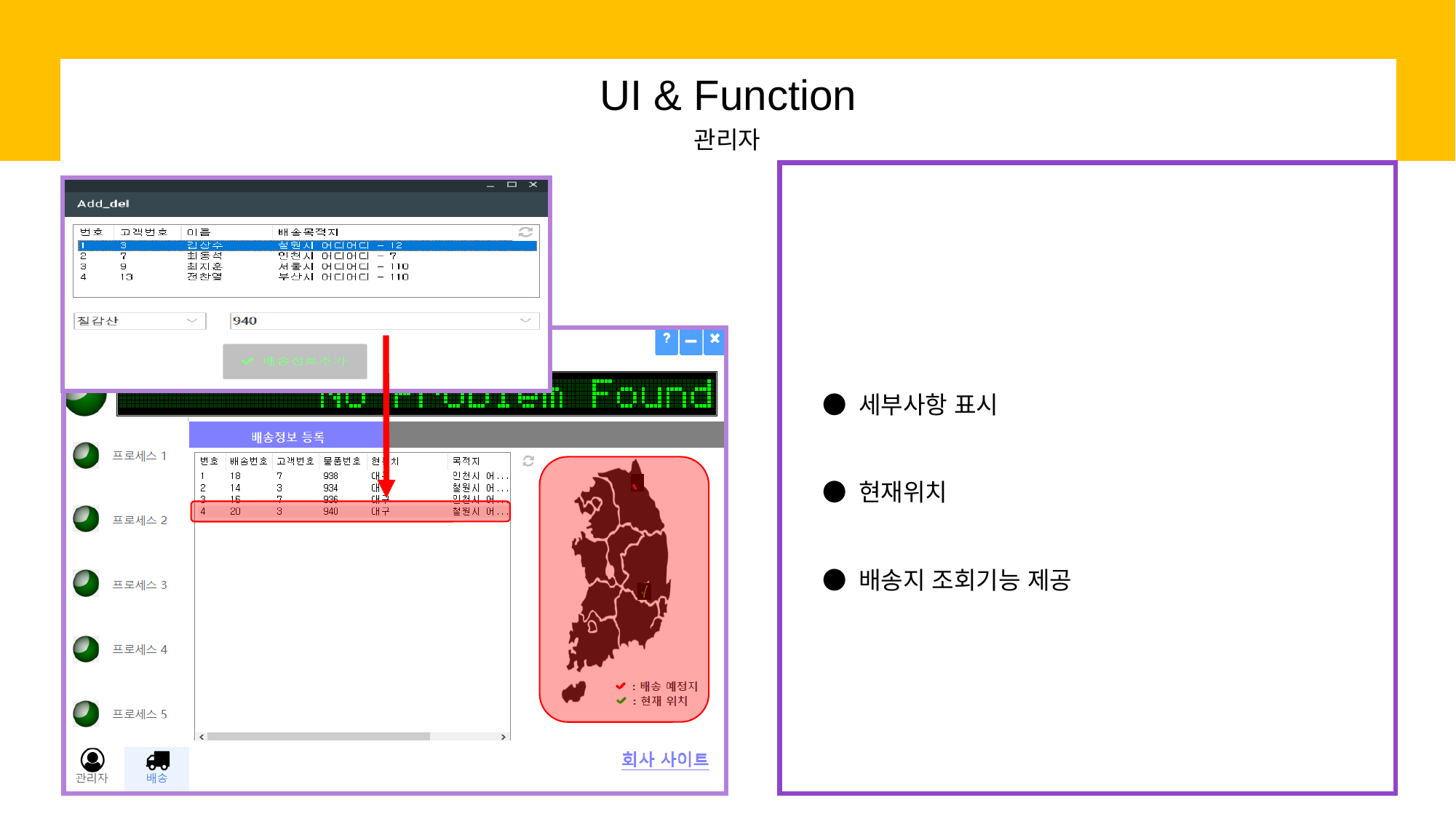

UI & Function
관리자

● 세부사항 표시
● 현재위치
● 배송지 조회기능 제공